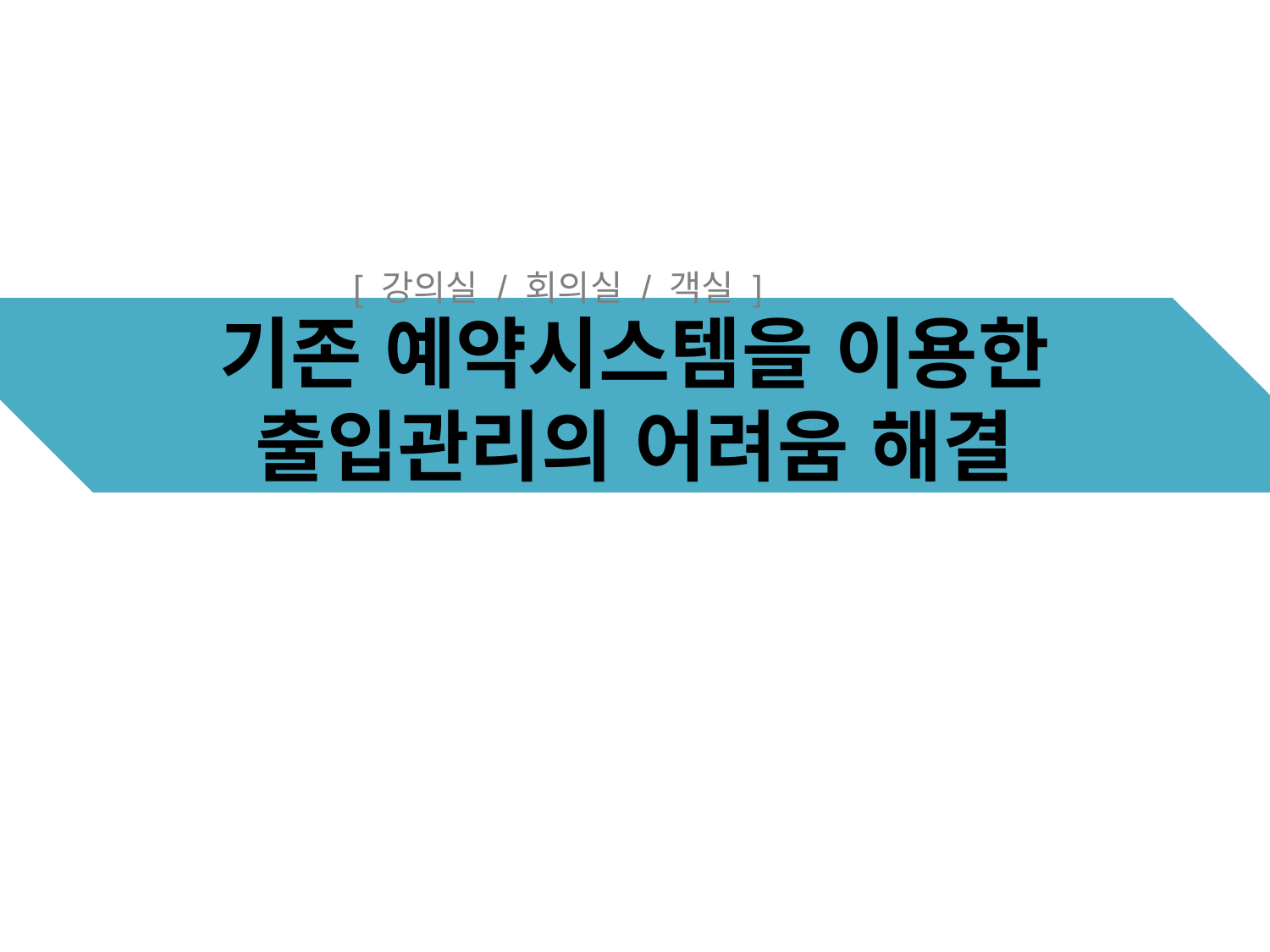

[ 강의실 / 회의실 / 객실 ]
# 기존 예약시스템을 이용한 출입관리의 어려움 해결